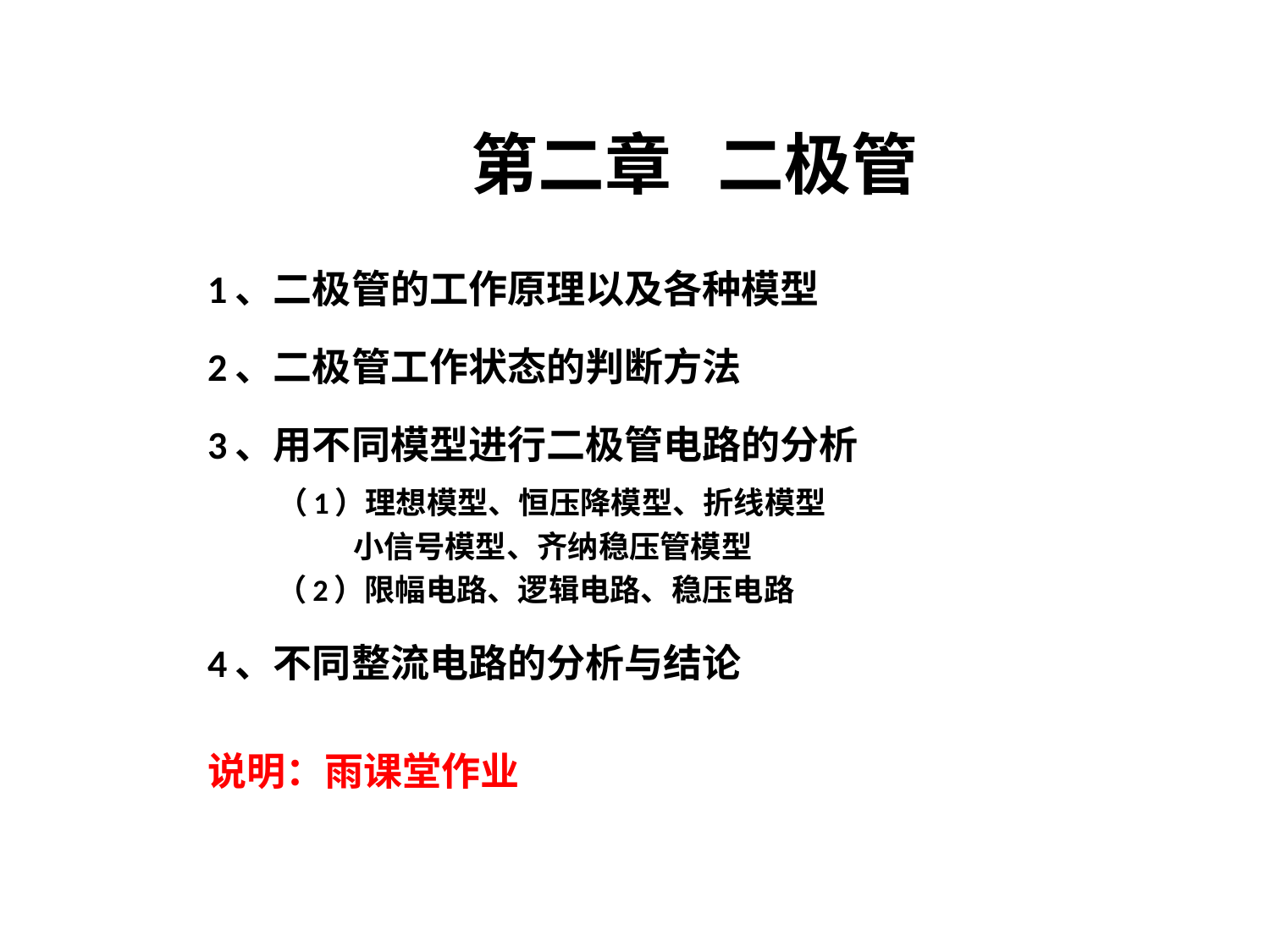

第二章   二极管

1、二极管的工作原理以及各种模型

2、二极管工作状态的判断方法

3、用不同模型进行二极管电路的分析
       （1）理想模型、恒压降模型、折线模型
                    小信号模型、齐纳稳压管模型
         （2）限幅电路、逻辑电路、稳压电路

4、不同整流电路的分析与结论

说明：雨课堂作业